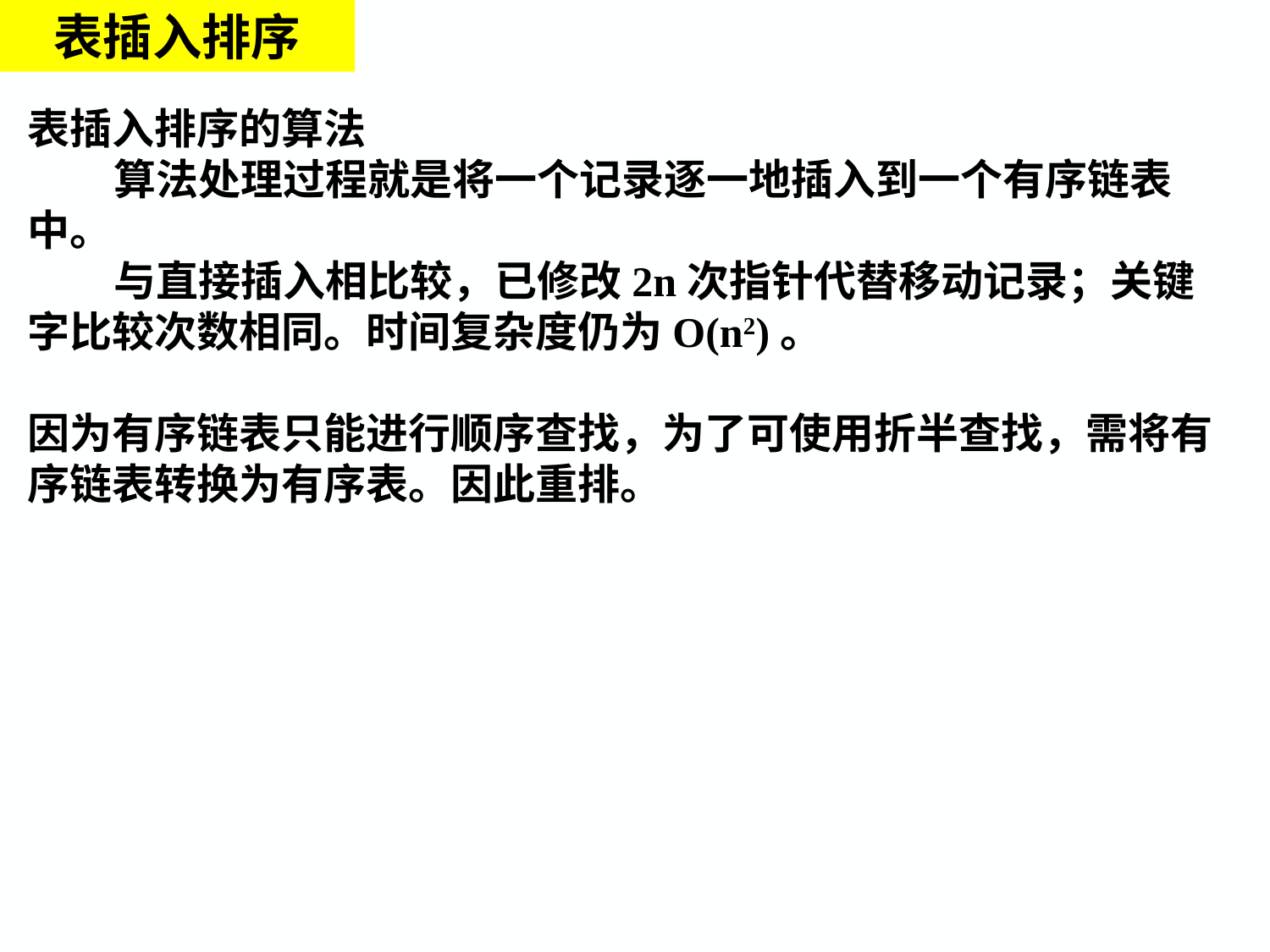

表插入排序
表插入排序的算法
        算法处理过程就是将一个记录逐一地插入到一个有序链表中。
        与直接插入相比较，已修改2n次指针代替移动记录；关键字比较次数相同。时间复杂度仍为O(n2)。

因为有序链表只能进行顺序查找，为了可使用折半查找，需将有序链表转换为有序表。因此重排。